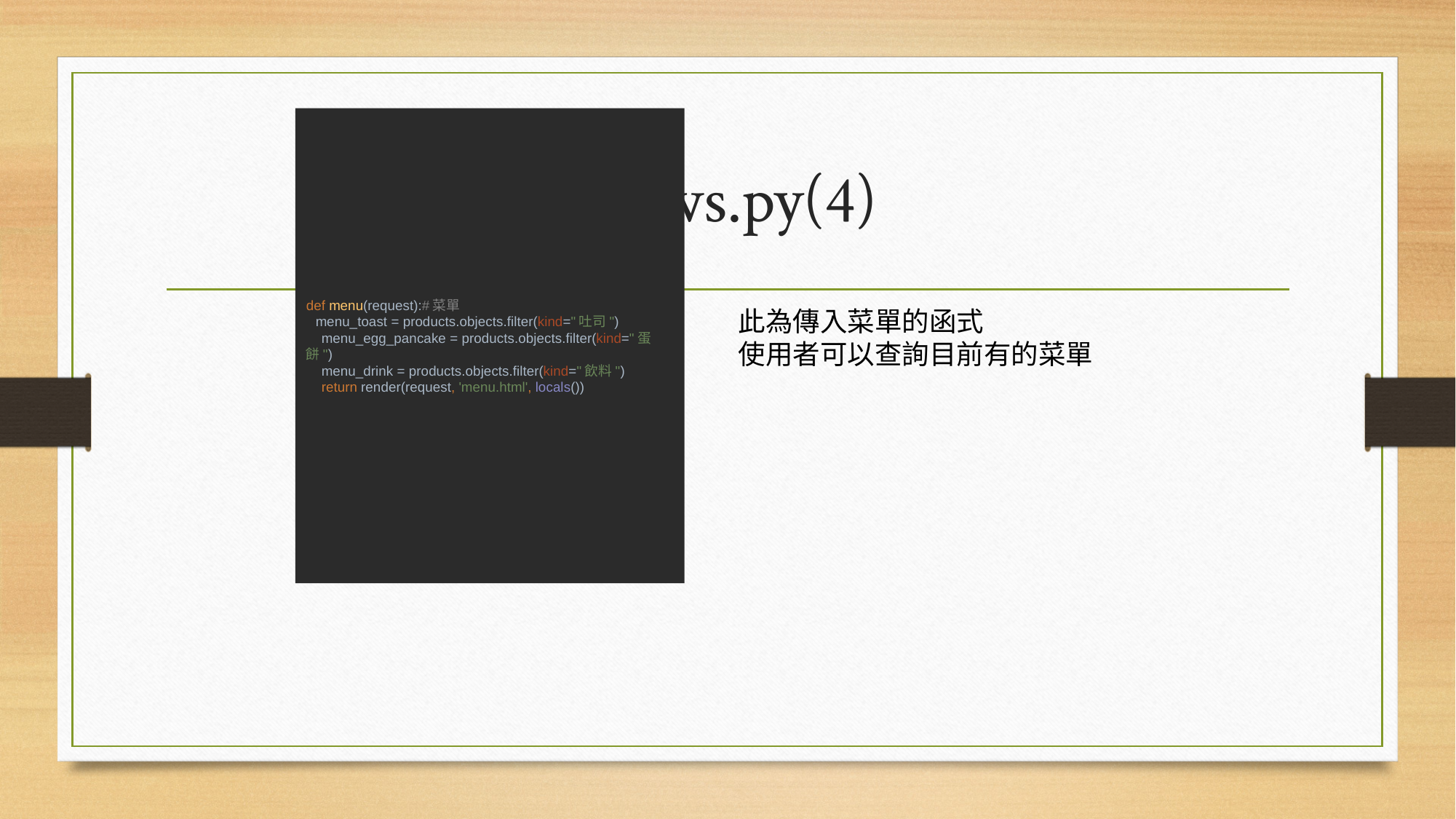

# views.py(4)
def menu(request):#菜單
  menu_toast = products.objects.filter(kind="吐司")
    menu_egg_pancake = products.objects.filter(kind="蛋餅")
    menu_drink = products.objects.filter(kind="飲料")
    return render(request, 'menu.html', locals())
此為傳入菜單的函式
使用者可以查詢目前有的菜單